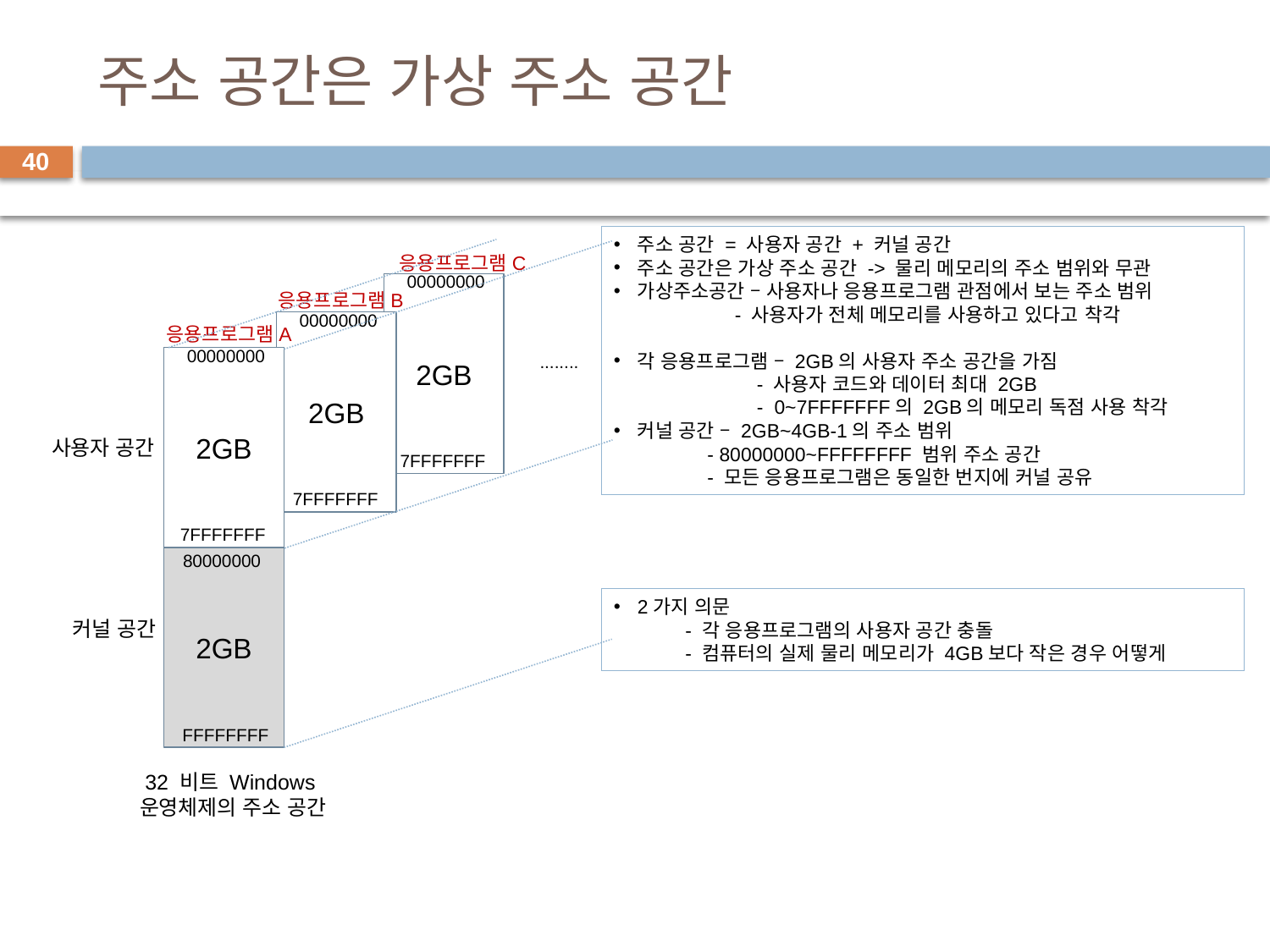

# 주소 공간은 가상 주소 공간
40
주소 공간 = 사용자 공간 + 커널 공간
주소 공간은 가상 주소 공간 -> 물리 메모리의 주소 범위와 무관
가상주소공간 – 사용자나 응용프로그램 관점에서 보는 주소 범위
                      - 사용자가 전체 메모리를 사용하고 있다고 착각

각 응용프로그램 – 2GB의 사용자 주소 공간을 가짐
                          - 사용자 코드와 데이터 최대 2GB
                          -  0~7FFFFFFF의 2GB의 메모리 독점 사용 착각
커널 공간 – 2GB~4GB-1의 주소 범위
                 - 80000000~FFFFFFFF 범위 주소 공간
                 - 모든 응용프로그램은 동일한 번지에 커널 공유
응용프로그램C
00000000
2GB
7FFFFFFF
응용프로그램B
00000000
2GB
7FFFFFFF
응용프로그램A
00000000
2GB
7FFFFFFF
........
사용자 공간
80000000
2GB
커널 공간
FFFFFFFF
32 비트 Windows
운영체제의 주소 공간
2가지 의문
             - 각 응용프로그램의 사용자 공간 충돌
             - 컴퓨터의 실제 물리 메모리가 4GB보다 작은 경우 어떻게